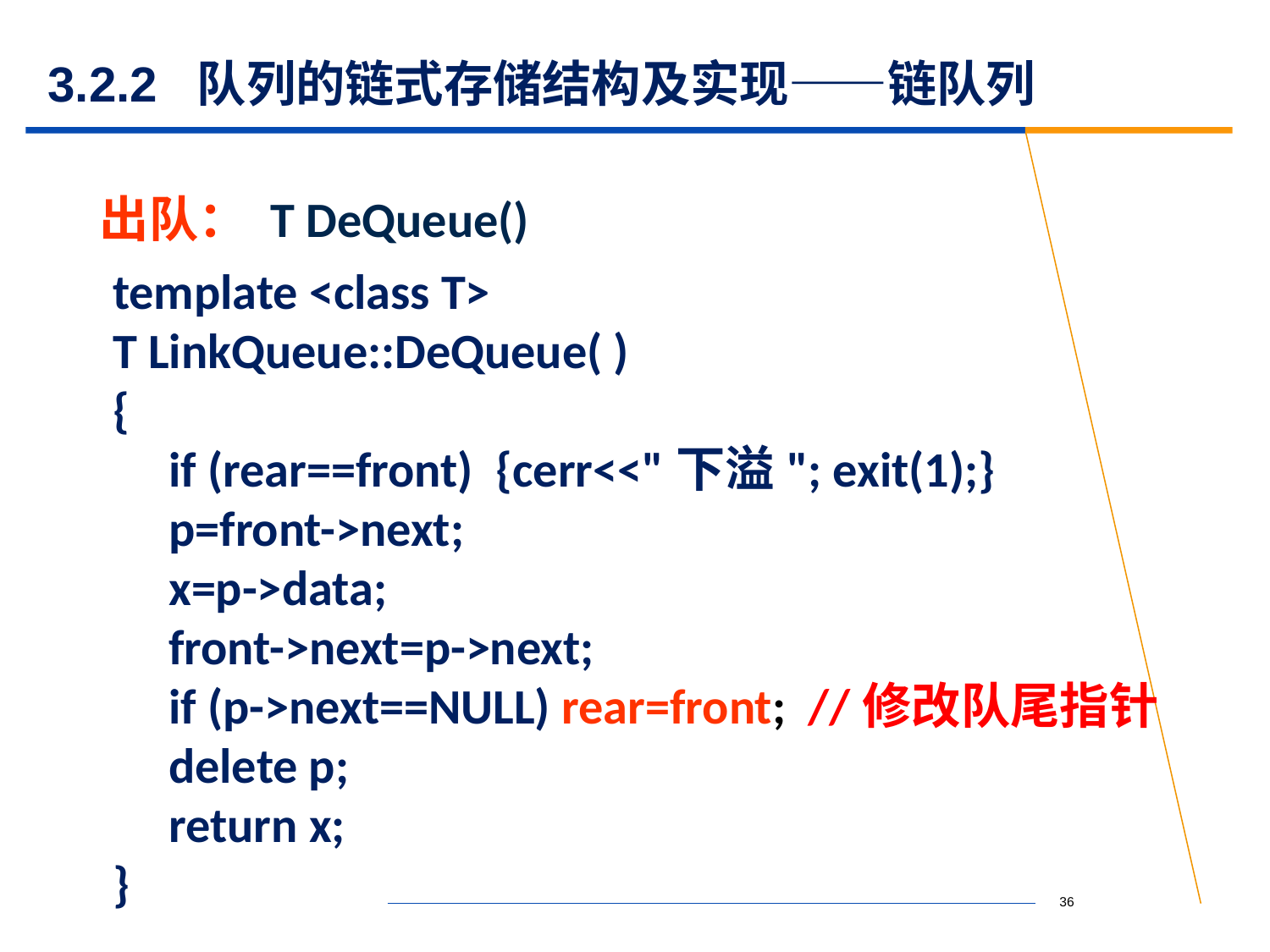

# 3.2.2  队列的链式存储结构及实现——链队列
出队： T DeQueue()
template <class T>
T LinkQueue::DeQueue( )
{
     if (rear==front)  {cerr<<"下溢"; exit(1);}
     p=front->next;
     x=p->data;
     front->next=p->next;
     if (p->next==NULL) rear=front;  //修改队尾指针
     delete p;
     return x;
}